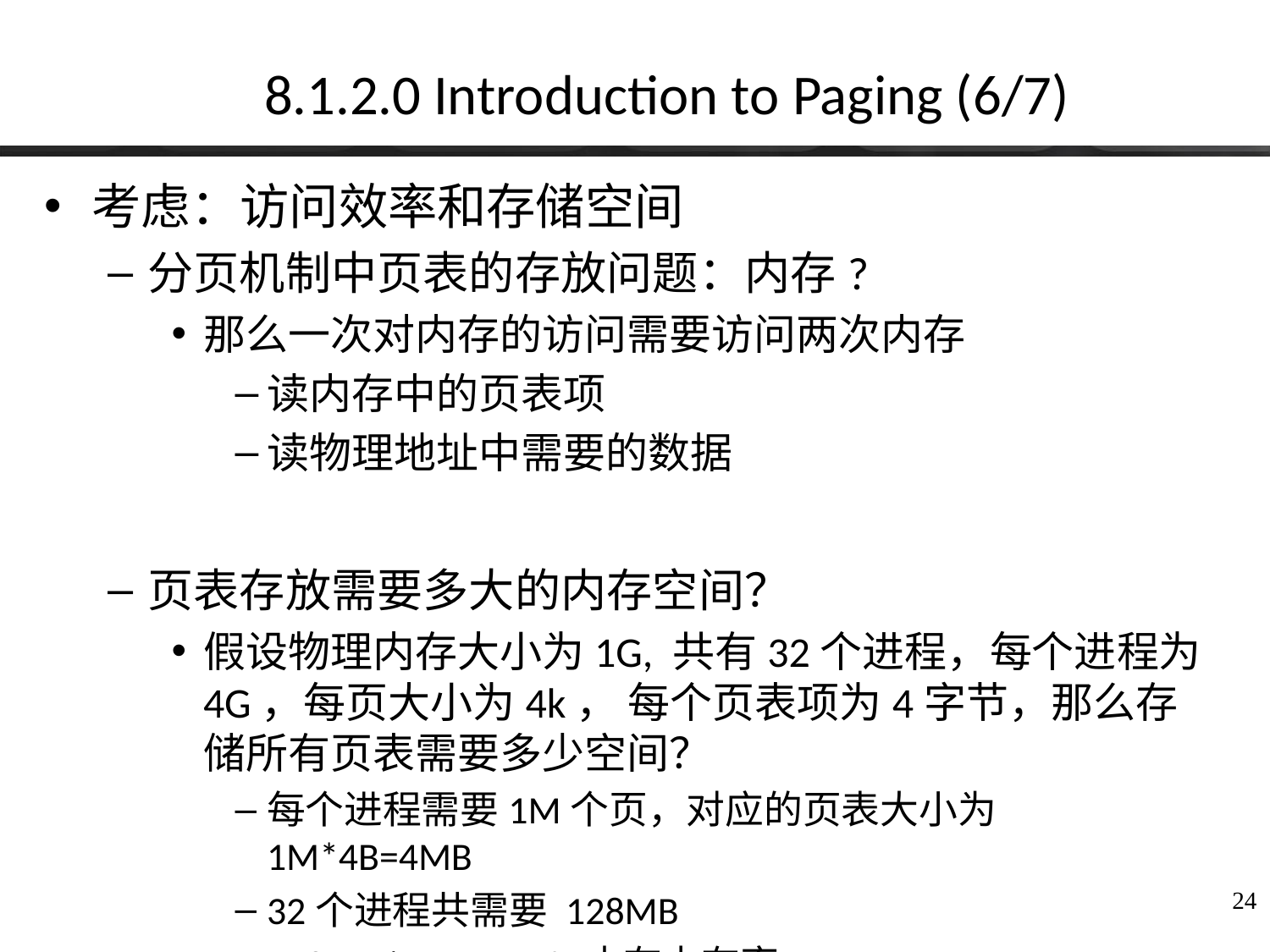

# 8.1.2.0 Introduction to Paging (6/7)
考虑：访问效率和存储空间
分页机制中页表的存放问题：内存?
那么一次对内存的访问需要访问两次内存
读内存中的页表项
读物理地址中需要的数据

页表存放需要多大的内存空间？
假设物理内存大小为1G, 共有32个进程，每个进程为4G，每页大小为4k， 每个页表项为4字节，那么存储所有页表需要多少空间？
每个进程需要1M个页，对应的页表大小为1M*4B=4MB
32个进程共需要 128MB
128MB/1GB=12.5%内存占有率
24